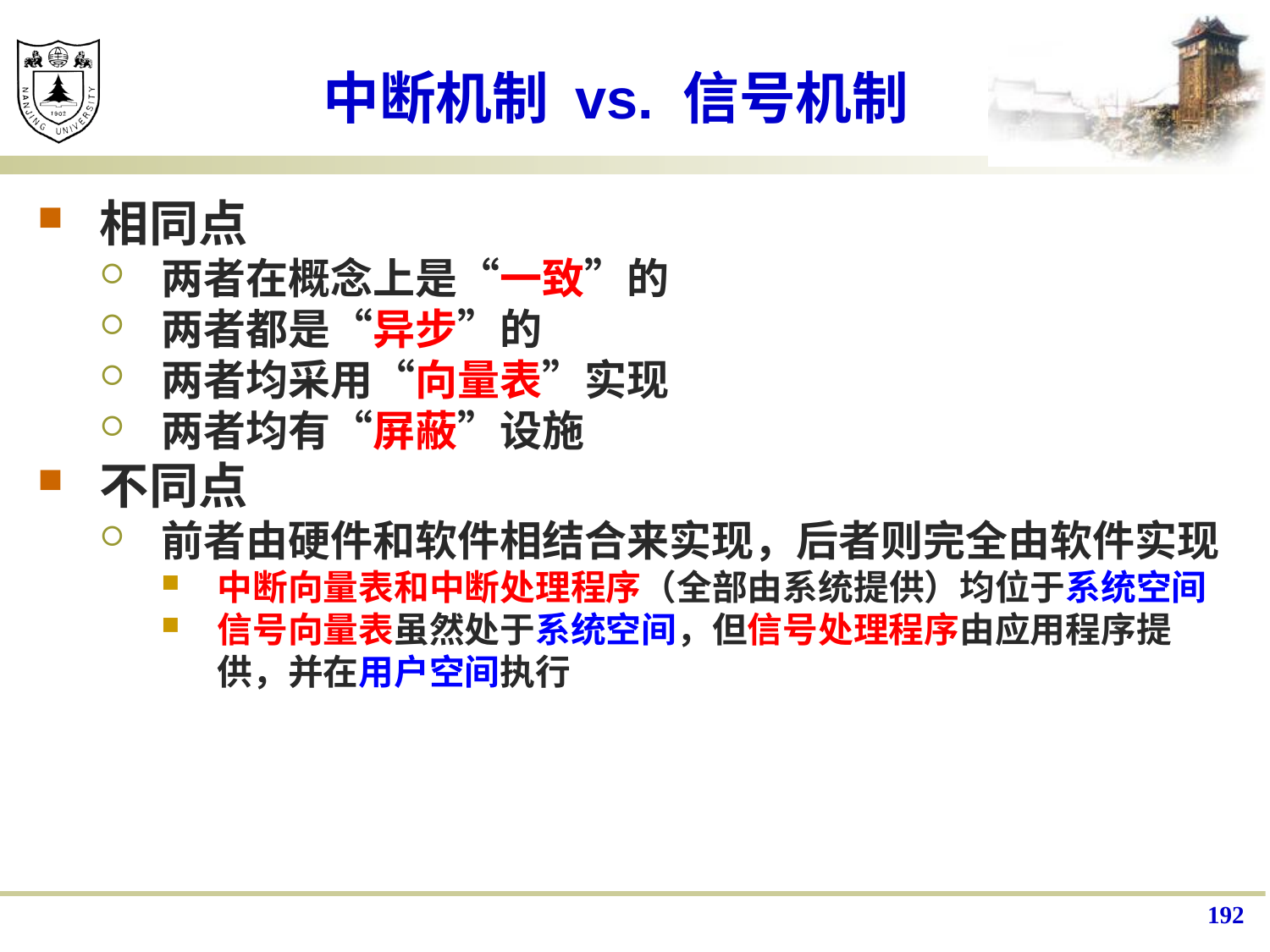

# 中断机制 vs. 信号机制
相同点
两者在概念上是“一致”的
两者都是“异步”的
两者均采用“向量表”实现
两者均有“屏蔽”设施
不同点
前者由硬件和软件相结合来实现，后者则完全由软件实现
中断向量表和中断处理程序（全部由系统提供）均位于系统空间
信号向量表虽然处于系统空间，但信号处理程序由应用程序提供，并在用户空间执行

192